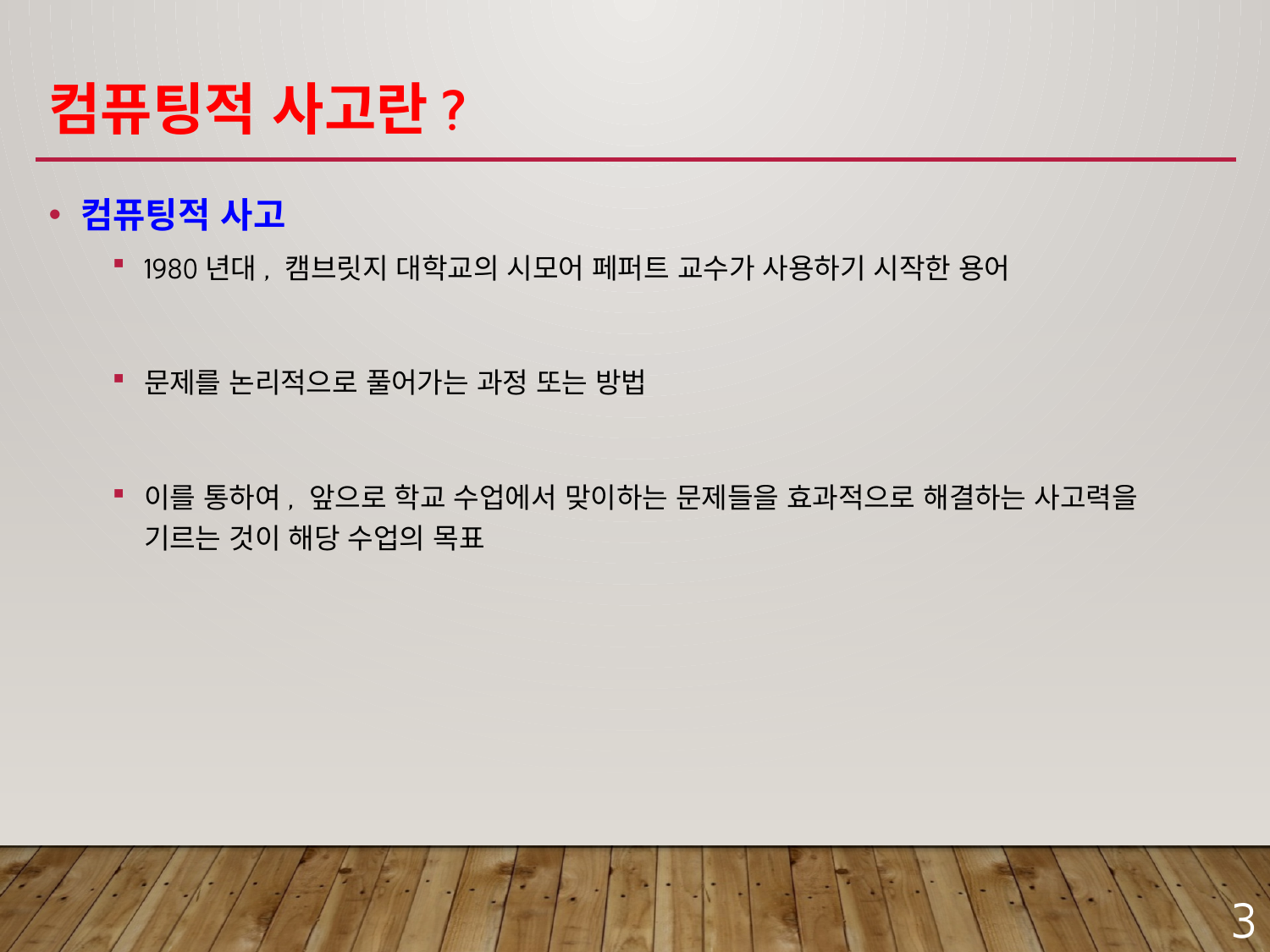

# 컴퓨팅적 사고란?
컴퓨팅적 사고
1980년대, 캠브릿지 대학교의 시모어 페퍼트 교수가 사용하기 시작한 용어

문제를 논리적으로 풀어가는 과정 또는 방법

이를 통하여, 앞으로 학교 수업에서 맞이하는 문제들을 효과적으로 해결하는 사고력을 기르는 것이 해당 수업의 목표